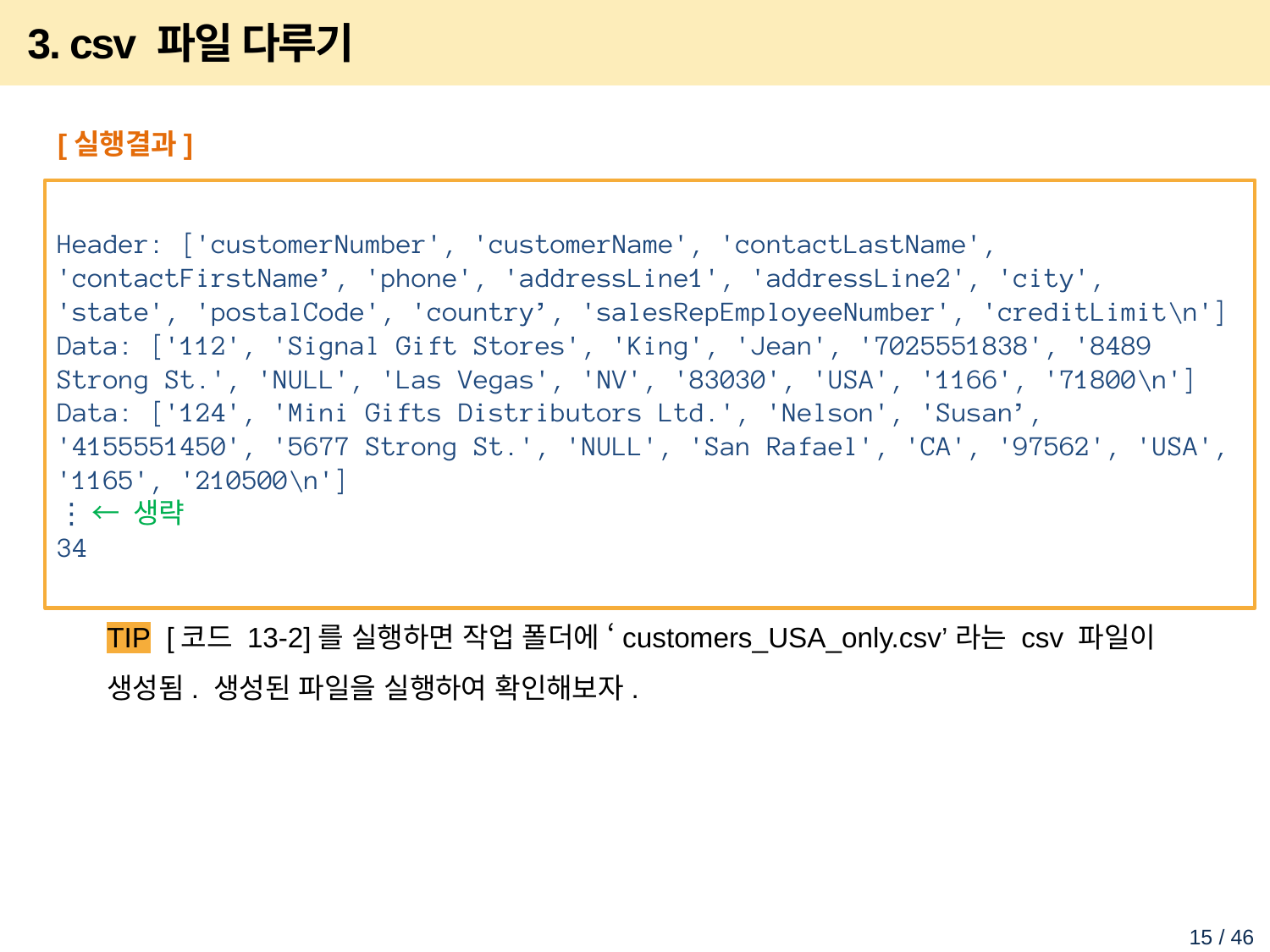

# 3. csv 파일 다루기

TIP  [코드 13-2]를 실행하면 작업 폴더에 ‘customers_USA_only.csv’라는 csv 파일이 생성됨. 생성된 파일을 실행하여 확인해보자.
[실행결과]
Header: ['customerNumber', 'customerName', 'contactLastName', 'contactFirstName’, 'phone', 'addressLine1', 'addressLine2', 'city', 'state', 'postalCode', 'country’, 'salesRepEmployeeNumber', 'creditLimit\n']
Data: ['112', 'Signal Gift Stores', 'King', 'Jean', '7025551838', '8489 Strong St.', 'NULL', 'Las Vegas', 'NV', '83030', 'USA', '1166', '71800\n']
Data: ['124', 'Mini Gifts Distributors Ltd.', 'Nelson', 'Susan’, '4155551450', '5677 Strong St.', 'NULL', 'San Rafael', 'CA', '97562', 'USA', '1165', '210500\n']
⋮ ← 생략
34